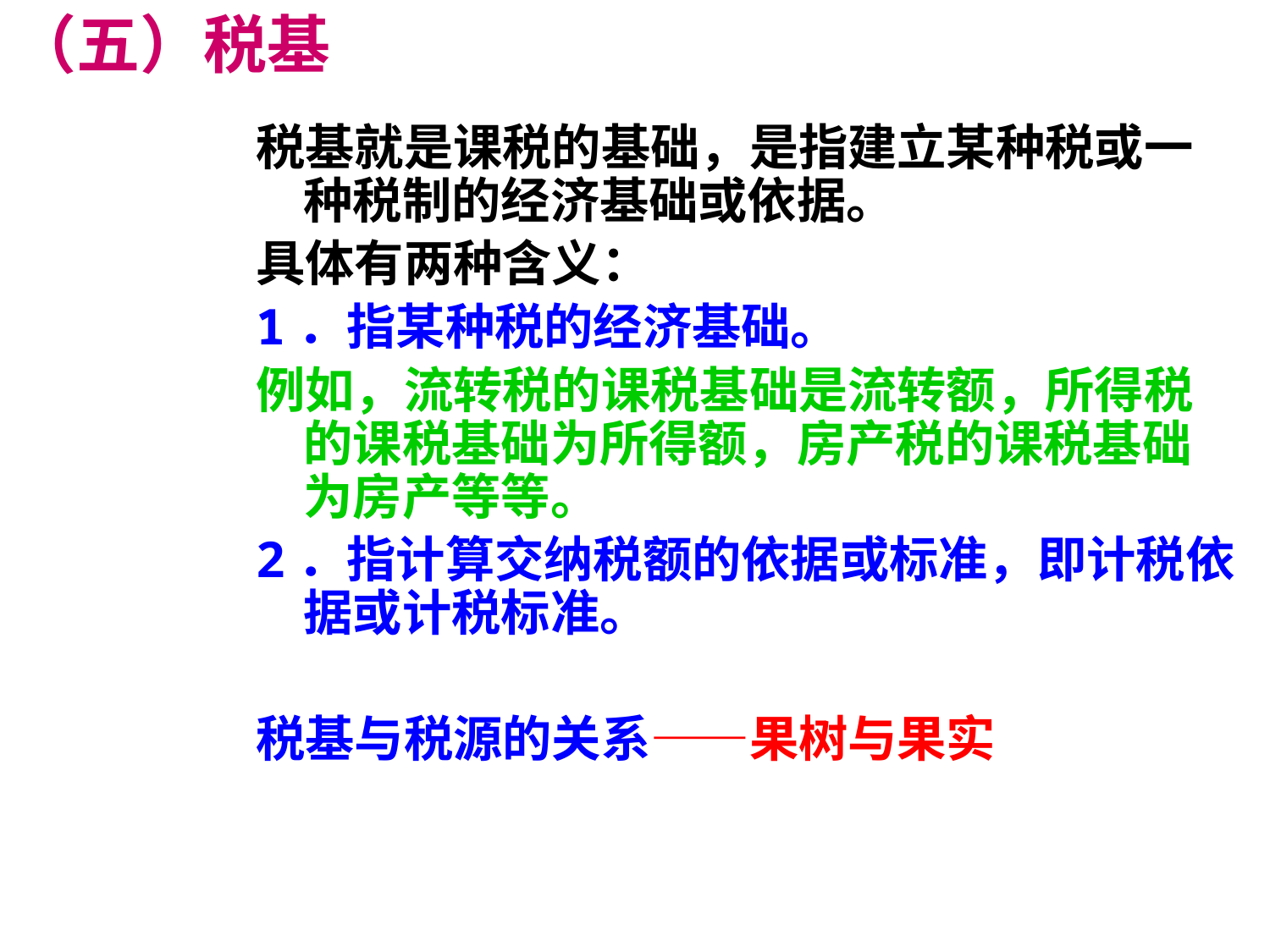

（五）税基
税基就是课税的基础，是指建立某种税或一种税制的经济基础或依据。
具体有两种含义：
1．指某种税的经济基础。
例如，流转税的课税基础是流转额，所得税的课税基础为所得额，房产税的课税基础为房产等等。
2．指计算交纳税额的依据或标准，即计税依据或计税标准。

税基与税源的关系——果树与果实